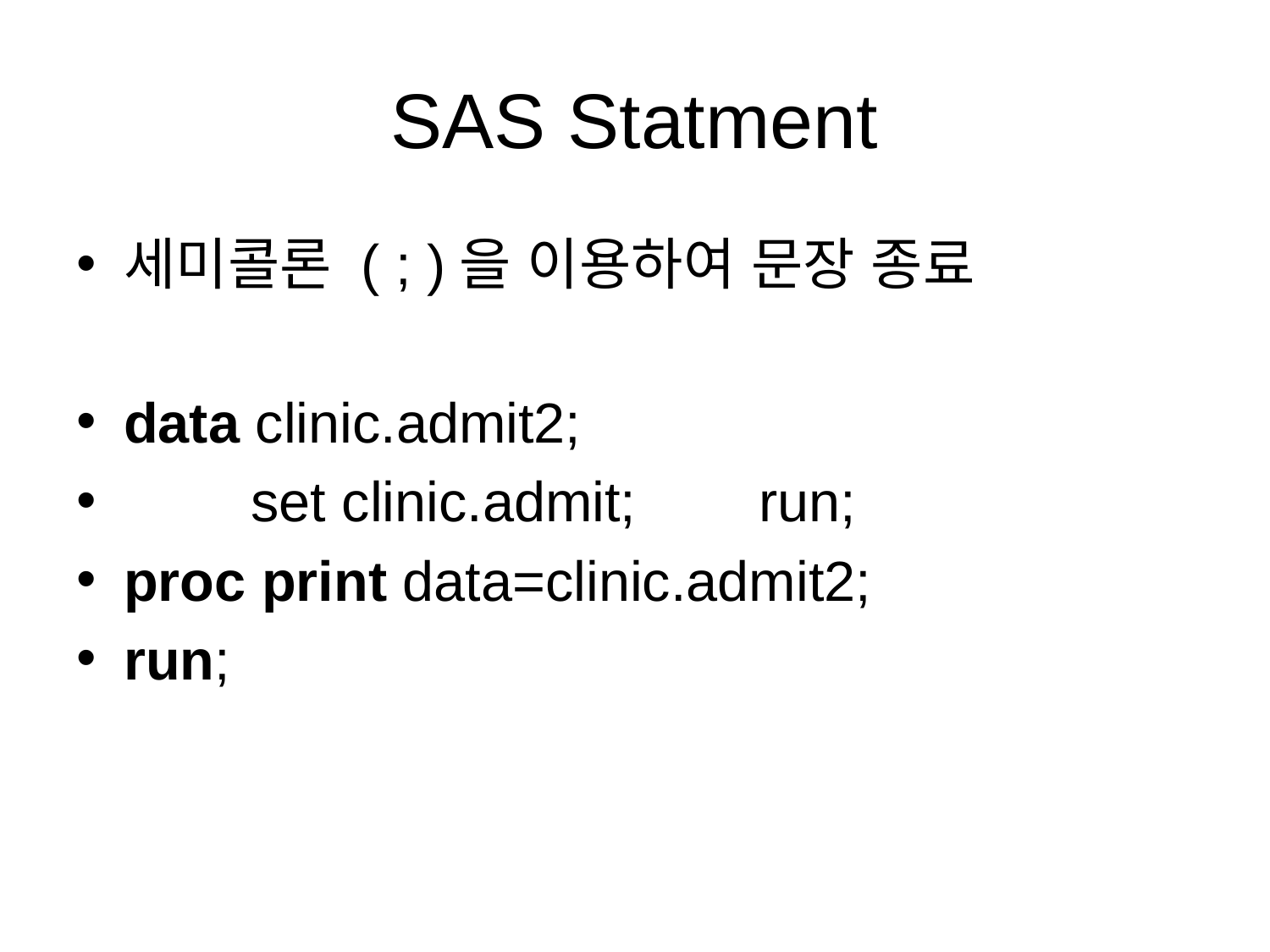

# SAS Statment
세미콜론 ( ; )을 이용하여 문장 종료

data clinic.admit2;
	set clinic.admit; 	run;
proc print data=clinic.admit2;
run;